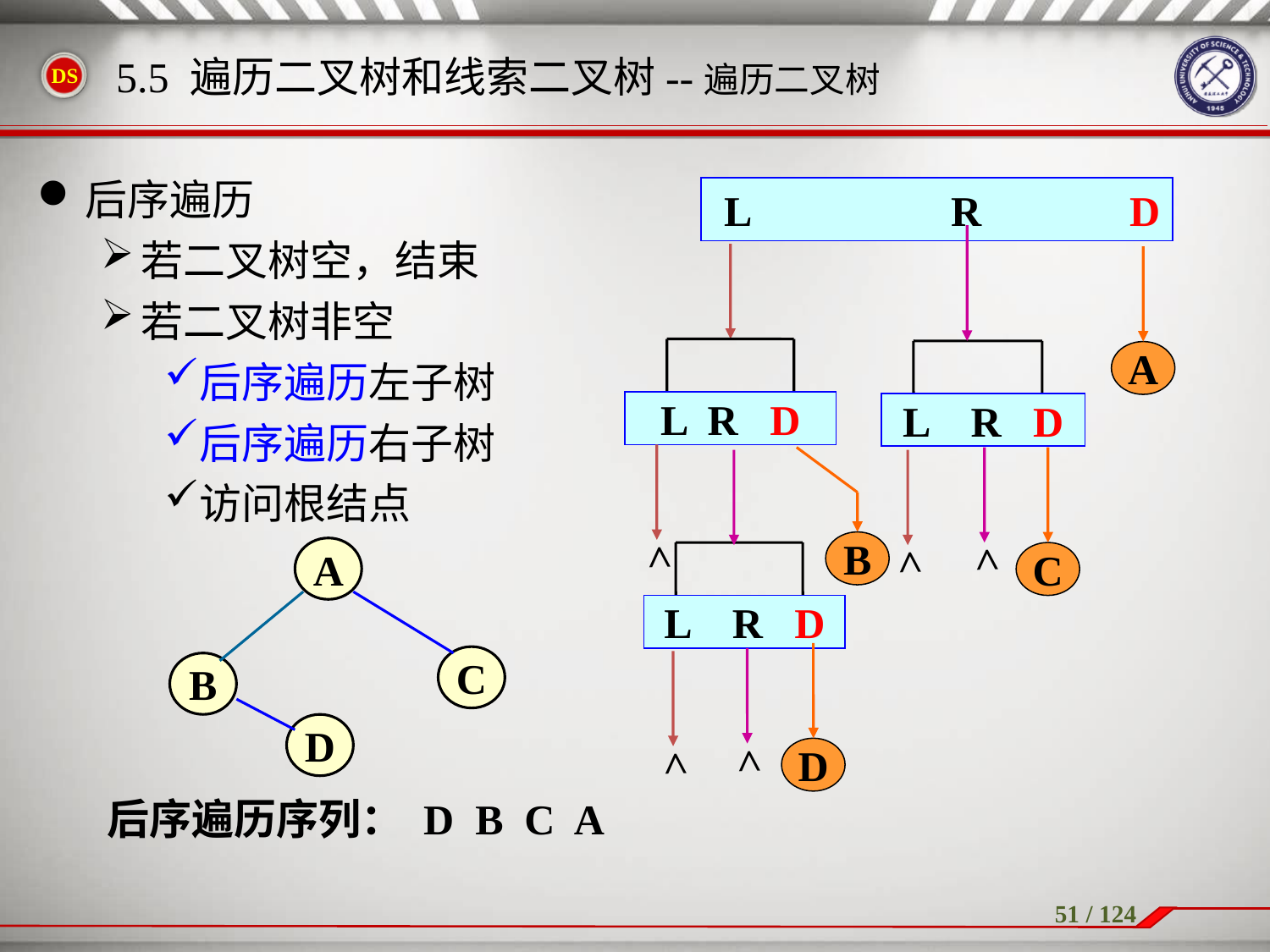

后序遍历
若二叉树空，结束
若二叉树非空
后序遍历左子树
后序遍历右子树
访问根结点

5.5 遍历二叉树和线索二叉树--遍历二叉树
 L                   R              D

L    R   D

L  R   D

A

>

B

>

C

L    R   D

>
A

C
B

D

D

>

>
后序遍历序列： D  B  C  A